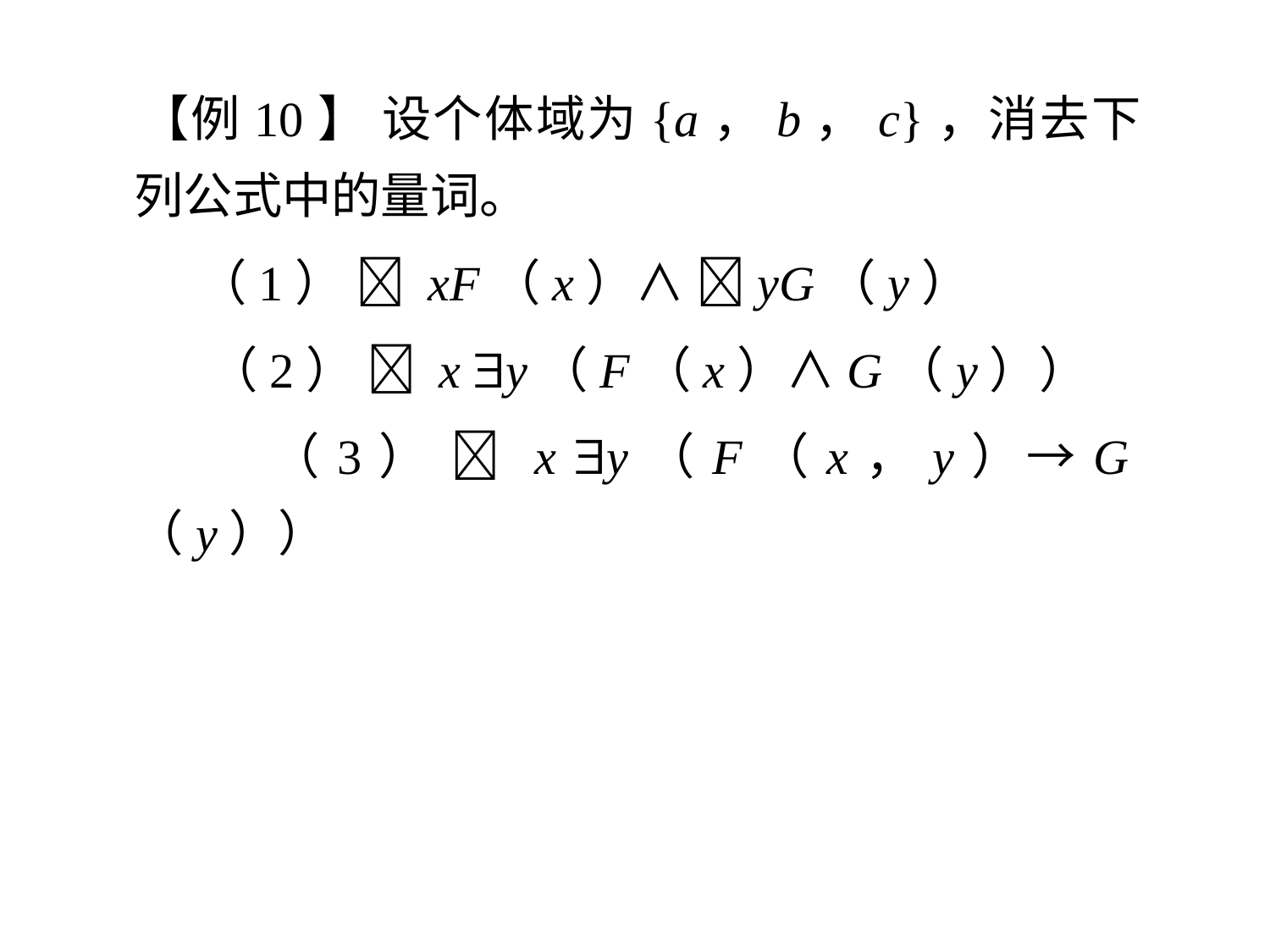

【例10】 设个体域为{a，b，c}，消去下列公式中的量词。
         （1） ∀ xF（x）∧ ∃yG（y）
          （2） ∀ x ∃y（F（x）∧G（y））
          （3） ∀ x ∃y（F（x，y）→G（y））